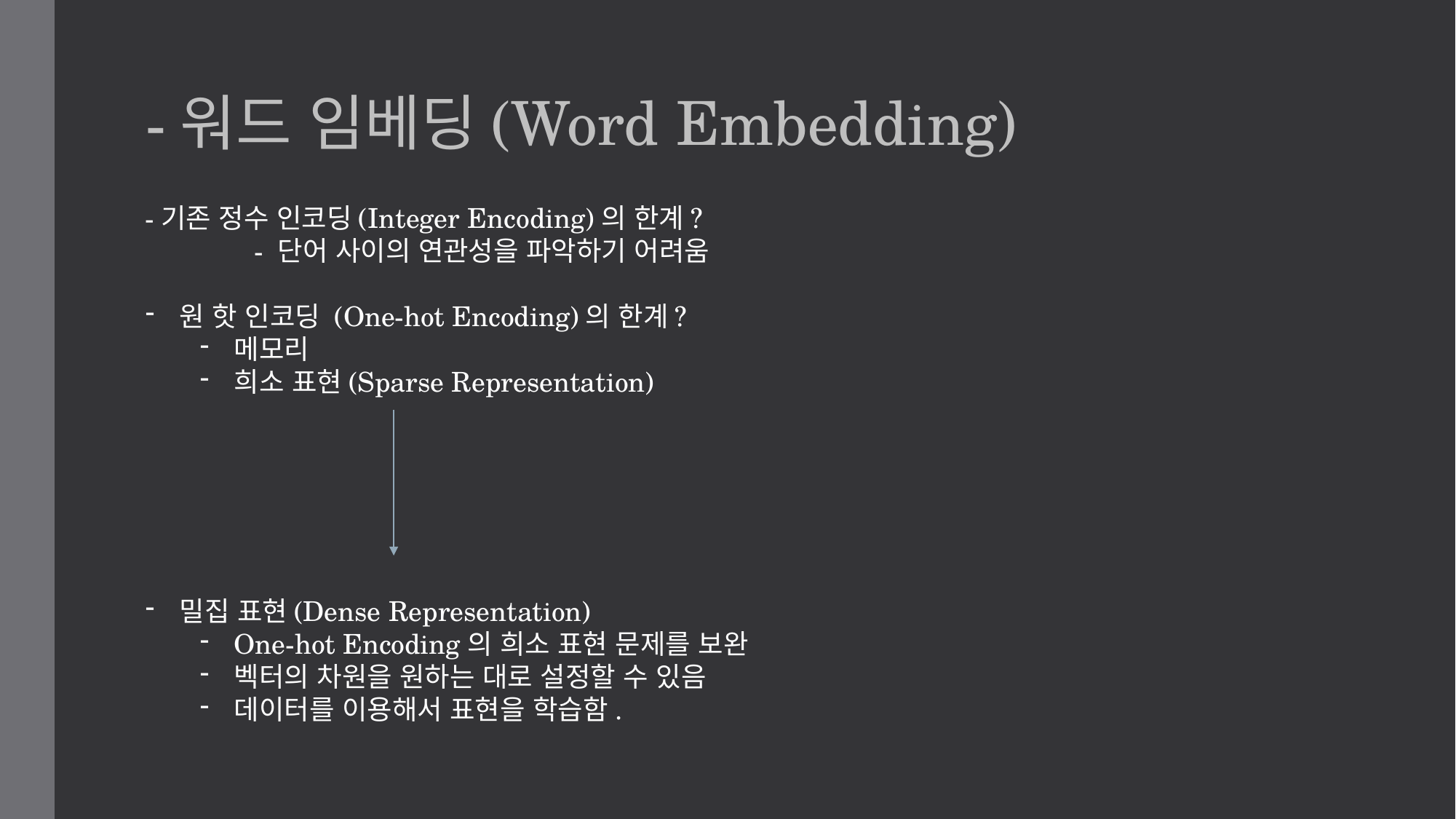

-워드 임베딩(Word Embedding)
-기존 정수 인코딩(Integer Encoding)의 한계?
	- 단어 사이의 연관성을 파악하기 어려움

원 핫 인코딩 (One-hot Encoding)의 한계?
메모리
희소 표현(Sparse Representation)

밀집 표현(Dense Representation)
One-hot Encoding의 희소 표현 문제를 보완
벡터의 차원을 원하는 대로 설정할 수 있음
데이터를 이용해서 표현을 학습함.